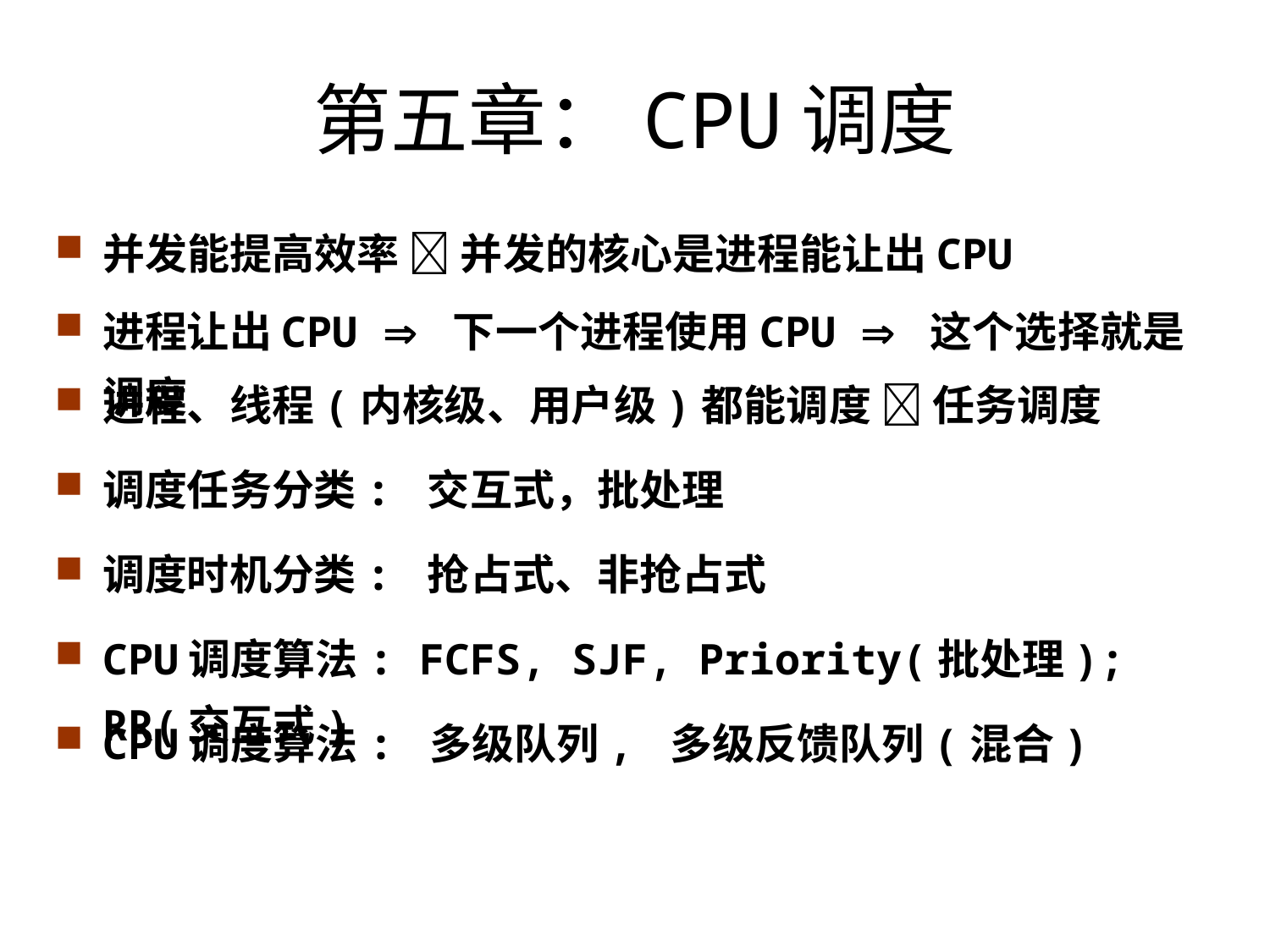

# 第五章：CPU调度
并发能提高效率 ⇒ 并发的核心是进程能让出CPU
进程让出CPU ⇒ 下一个进程使用CPU ⇒ 这个选择就是调度
进程、线程(内核级、用户级)都能调度 ⇒ 任务调度
调度任务分类: 交互式，批处理
调度时机分类: 抢占式、非抢占式
CPU调度算法: FCFS, SJF, Priority(批处理); RR(交互式)
CPU调度算法: 多级队列, 多级反馈队列(混合)